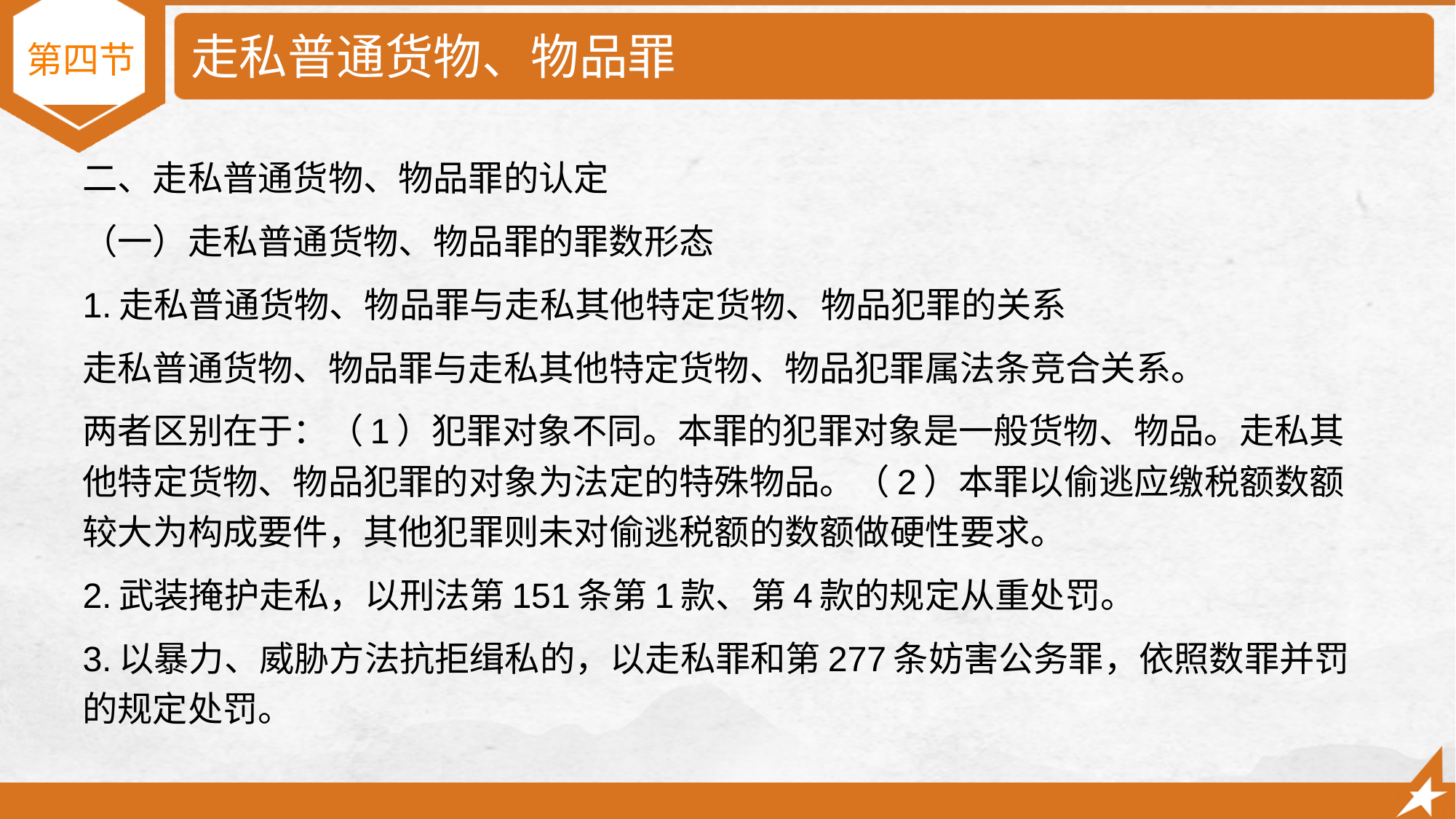

# 走私普通货物、物品罪
第四节
二、走私普通货物、物品罪的认定
（一）走私普通货物、物品罪的罪数形态
1.走私普通货物、物品罪与走私其他特定货物、物品犯罪的关系
走私普通货物、物品罪与走私其他特定货物、物品犯罪属法条竞合关系。
两者区别在于：（1）犯罪对象不同。本罪的犯罪对象是一般货物、物品。走私其他特定货物、物品犯罪的对象为法定的特殊物品。（2）本罪以偷逃应缴税额数额较大为构成要件，其他犯罪则未对偷逃税额的数额做硬性要求。
2.武装掩护走私，以刑法第151条第1款、第4款的规定从重处罚。
3.以暴力、威胁方法抗拒缉私的，以走私罪和第277条妨害公务罪，依照数罪并罚的规定处罚。